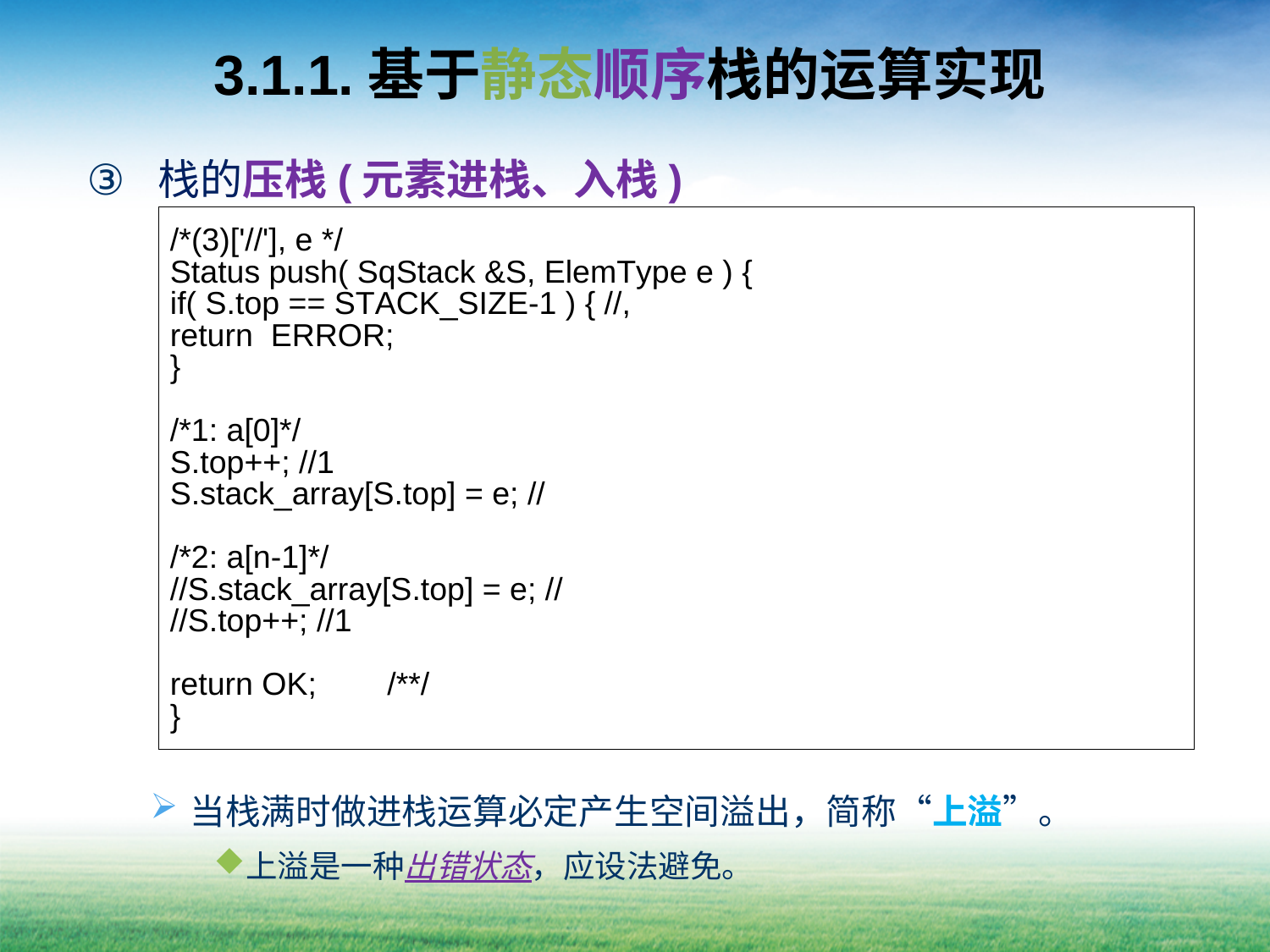

# 3.1.1.基于静态顺序栈的运算实现
栈的压栈(元素进栈、入栈)

当栈满时做进栈运算必定产生空间溢出，简称“上溢”。
上溢是一种出错状态，应设法避免。